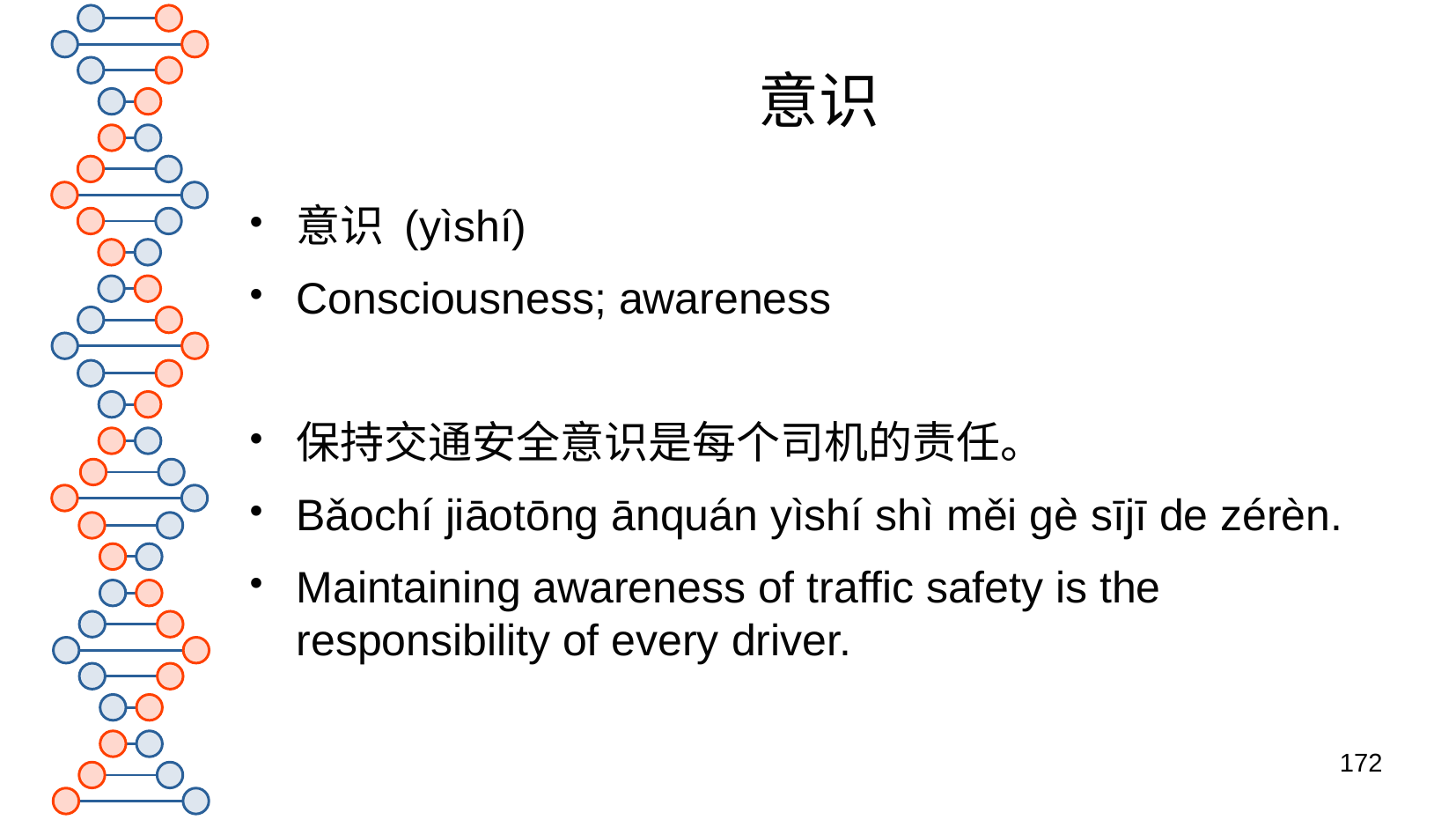

# 意识
意识 (yìshí)
Consciousness; awareness

保持交通安全意识是每个司机的责任。
Bǎochí jiāotōng ānquán yìshí shì měi gè sījī de zérèn.
Maintaining awareness of traffic safety is the responsibility of every driver.

172